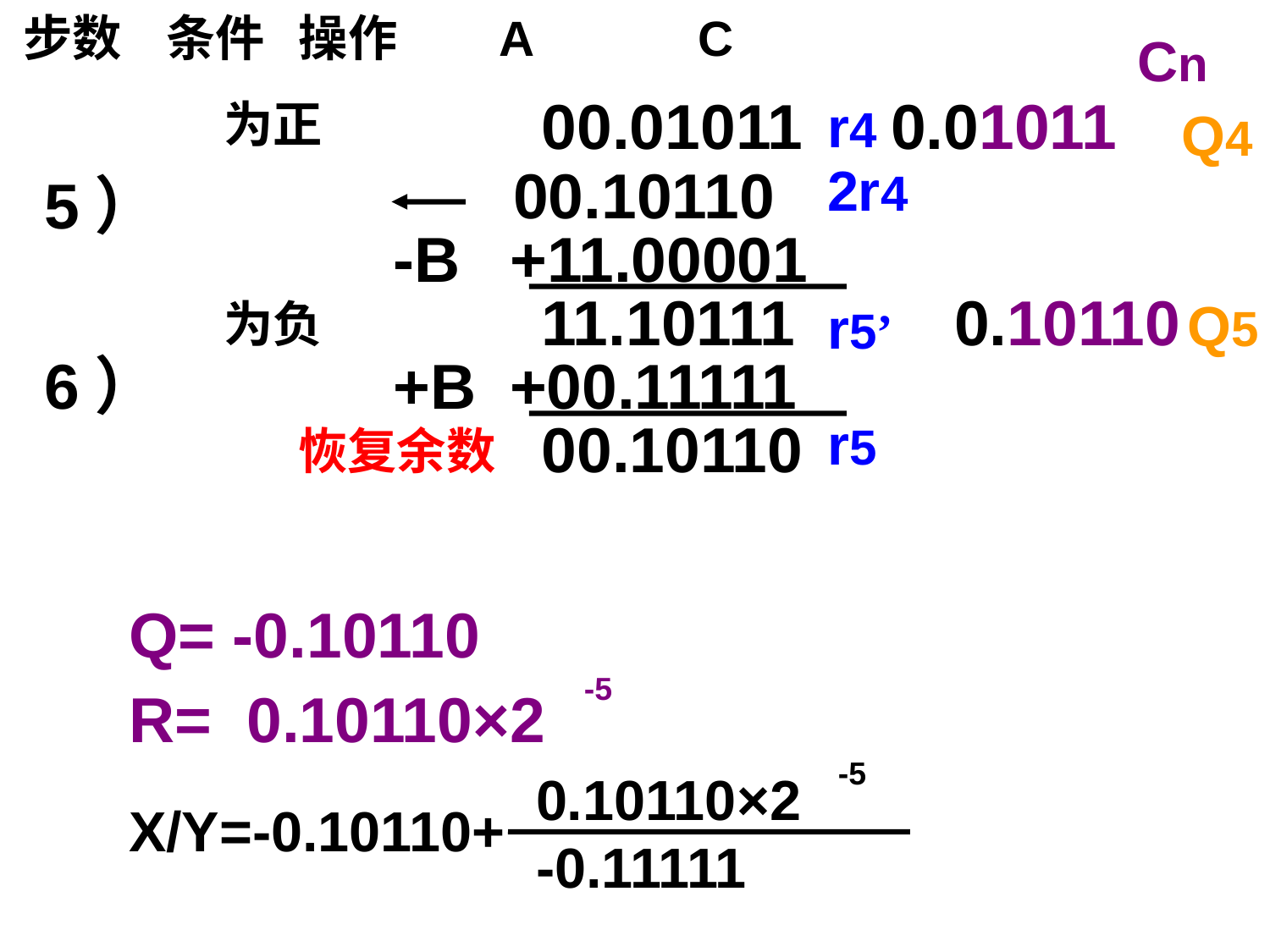

步数    条件   操作        A            C
Cn
r4
为正
00.01011     0.01011
Q4
  00.10110
2r4
5）

-B
+11.00001
11.10111
0.10110
为负

r5’
Q5
6）
+B
+00.11111
00.10110
r5
恢复余数

Q= -0.10110
-5
R=  0.10110×2
-5
 0.10110×2
X/Y=-0.10110+
 -0.11111